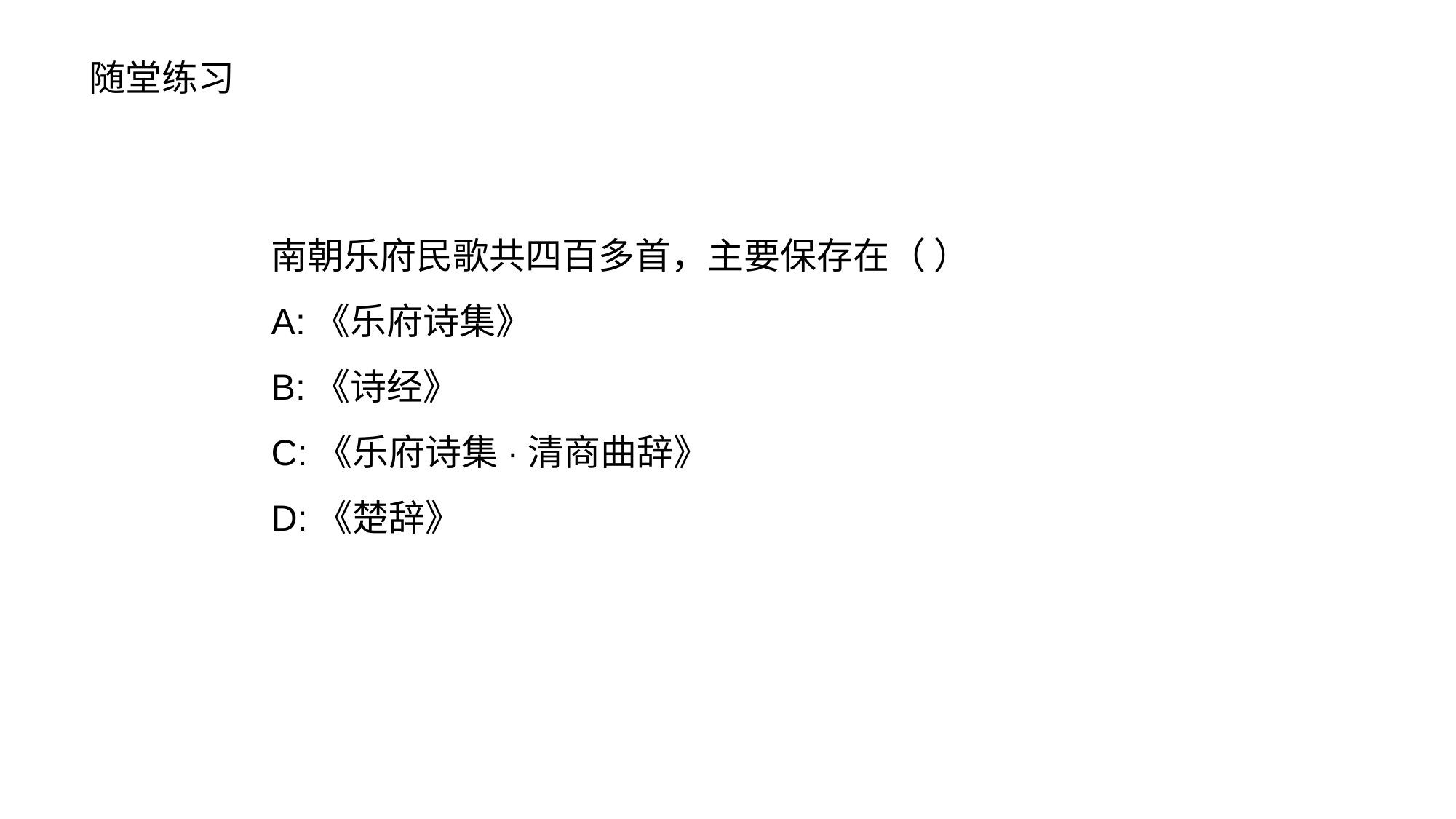

随堂练习
南朝乐府民歌共四百多首，主要保存在（ ）
A:《乐府诗集》
B:《诗经》
C:《乐府诗集·清商曲辞》
D:《楚辞》